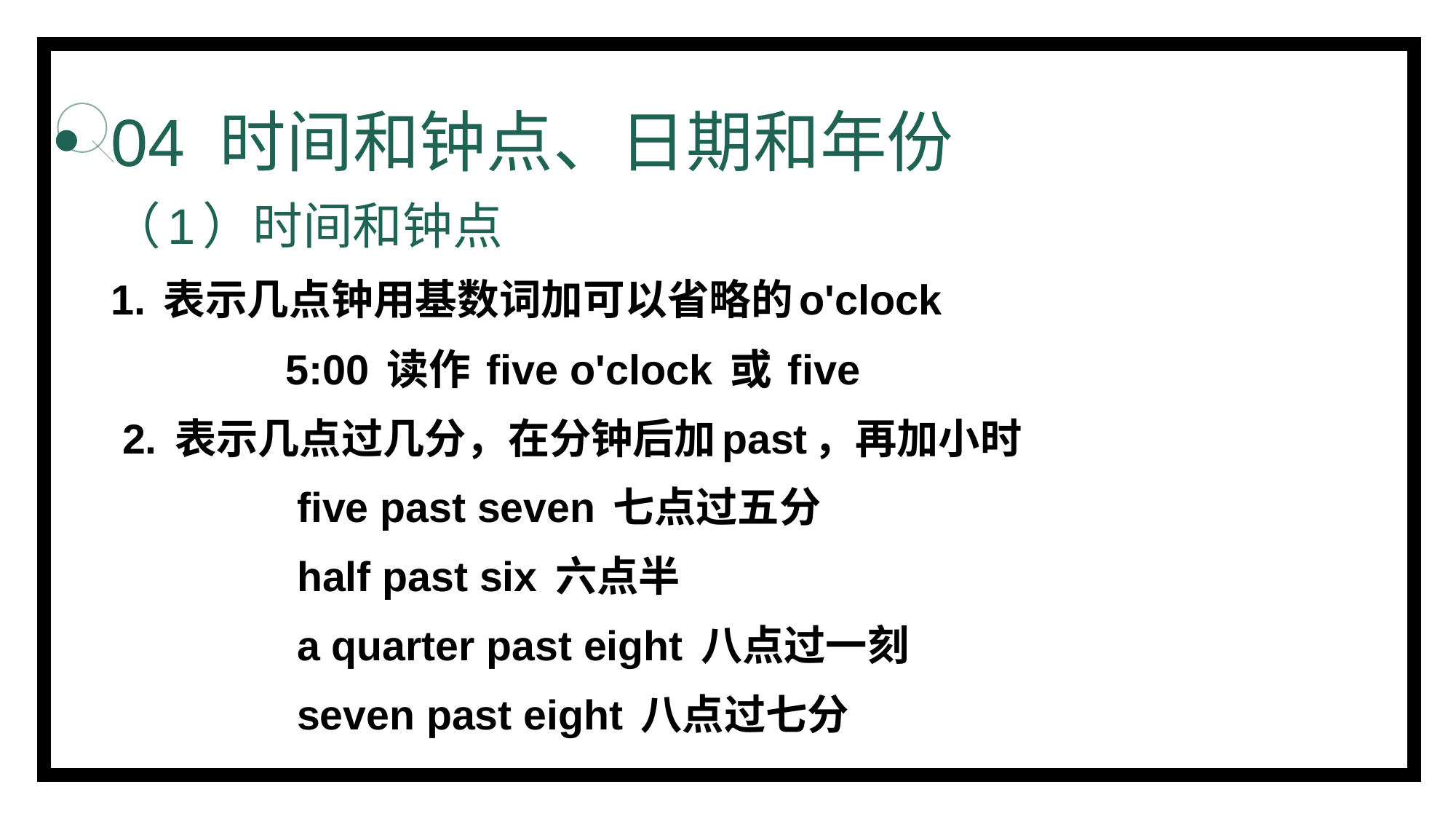

# 04 时间和钟点、日期和年份
（1）时间和钟点
1. 表示几点钟用基数词加可以省略的o'clock
               5:00 读作 five o'clock 或 five
 2. 表示几点过几分，在分钟后加past，再加小时
                five past seven 七点过五分
                half past six 六点半
                a quarter past eight 八点过一刻
                seven past eight 八点过七分